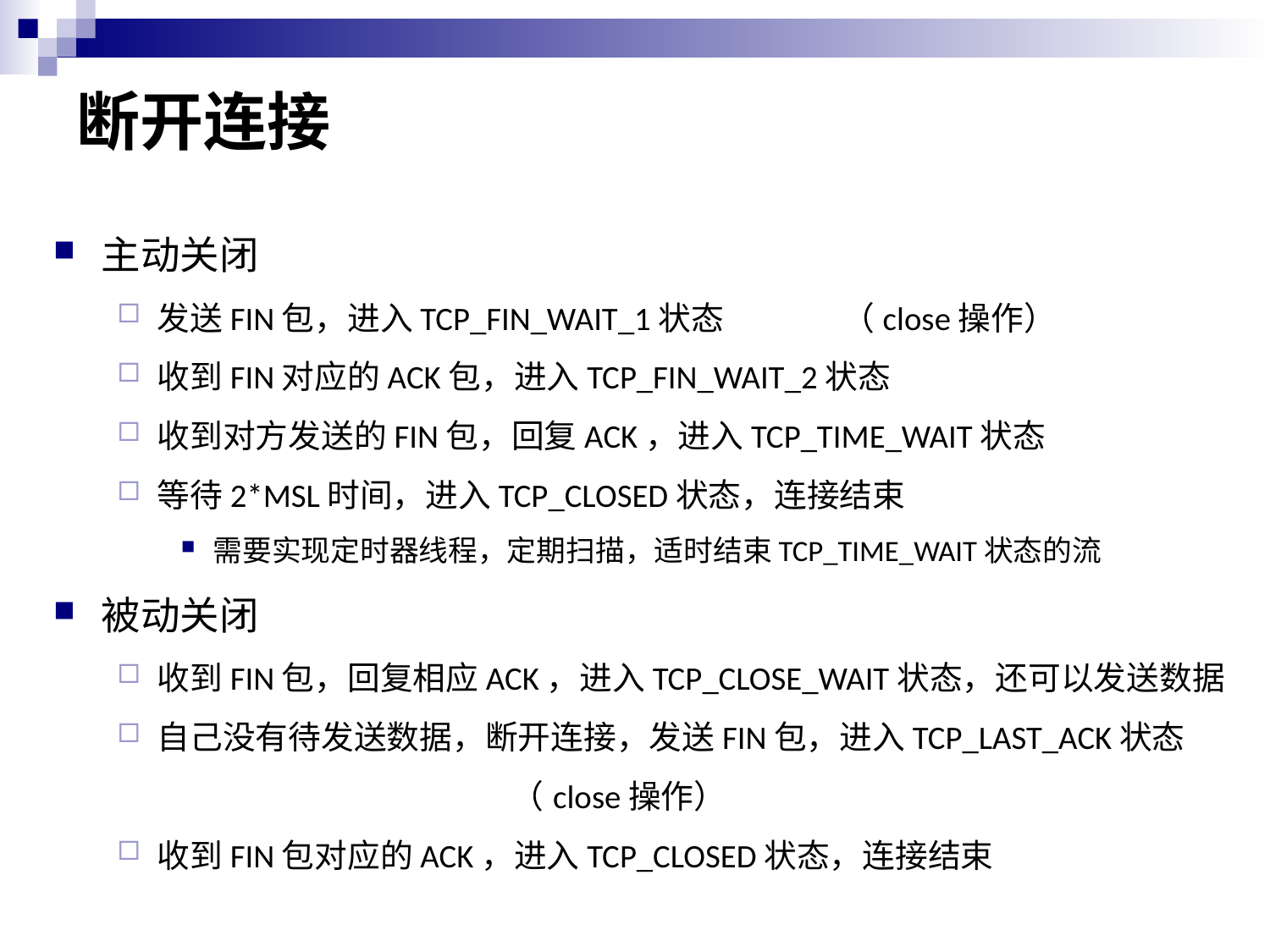

# 断开连接
主动关闭
发送FIN包，进入TCP_FIN_WAIT_1状态                （close操作）
收到FIN对应的ACK包，进入TCP_FIN_WAIT_2状态
收到对方发送的FIN包，回复ACK，进入TCP_TIME_WAIT状态
等待2*MSL时间，进入TCP_CLOSED状态，连接结束
需要实现定时器线程，定期扫描，适时结束TCP_TIME_WAIT状态的流
被动关闭
收到FIN包，回复相应ACK，进入TCP_CLOSE_WAIT状态，还可以发送数据
自己没有待发送数据，断开连接，发送FIN包，进入TCP_LAST_ACK状态                                                       （close操作）
收到FIN包对应的ACK，进入TCP_CLOSED状态，连接结束
19